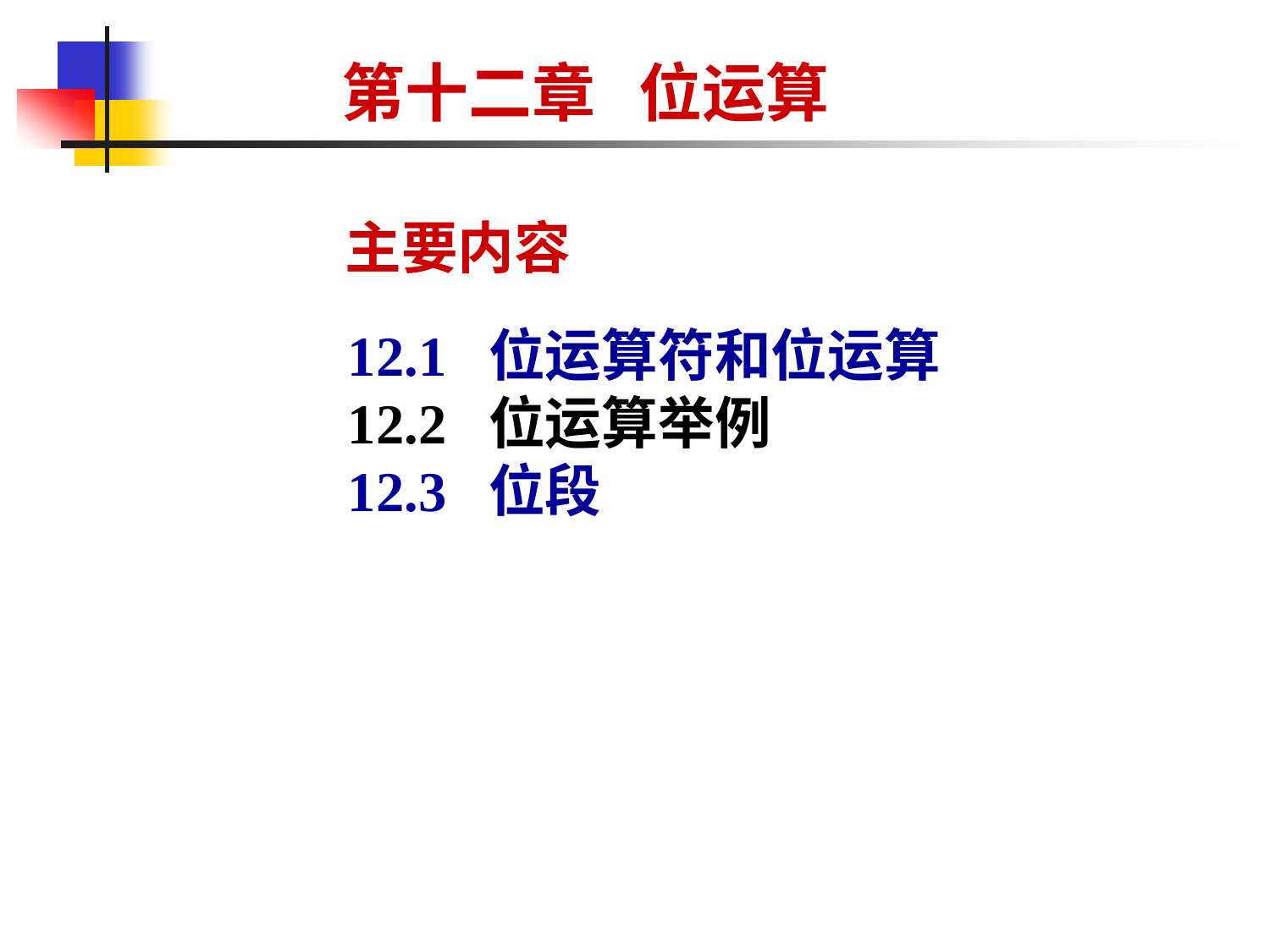

第十二章   位运算
# 主要内容
12.1  位运算符和位运算
12.2  位运算举例
12.3  位段